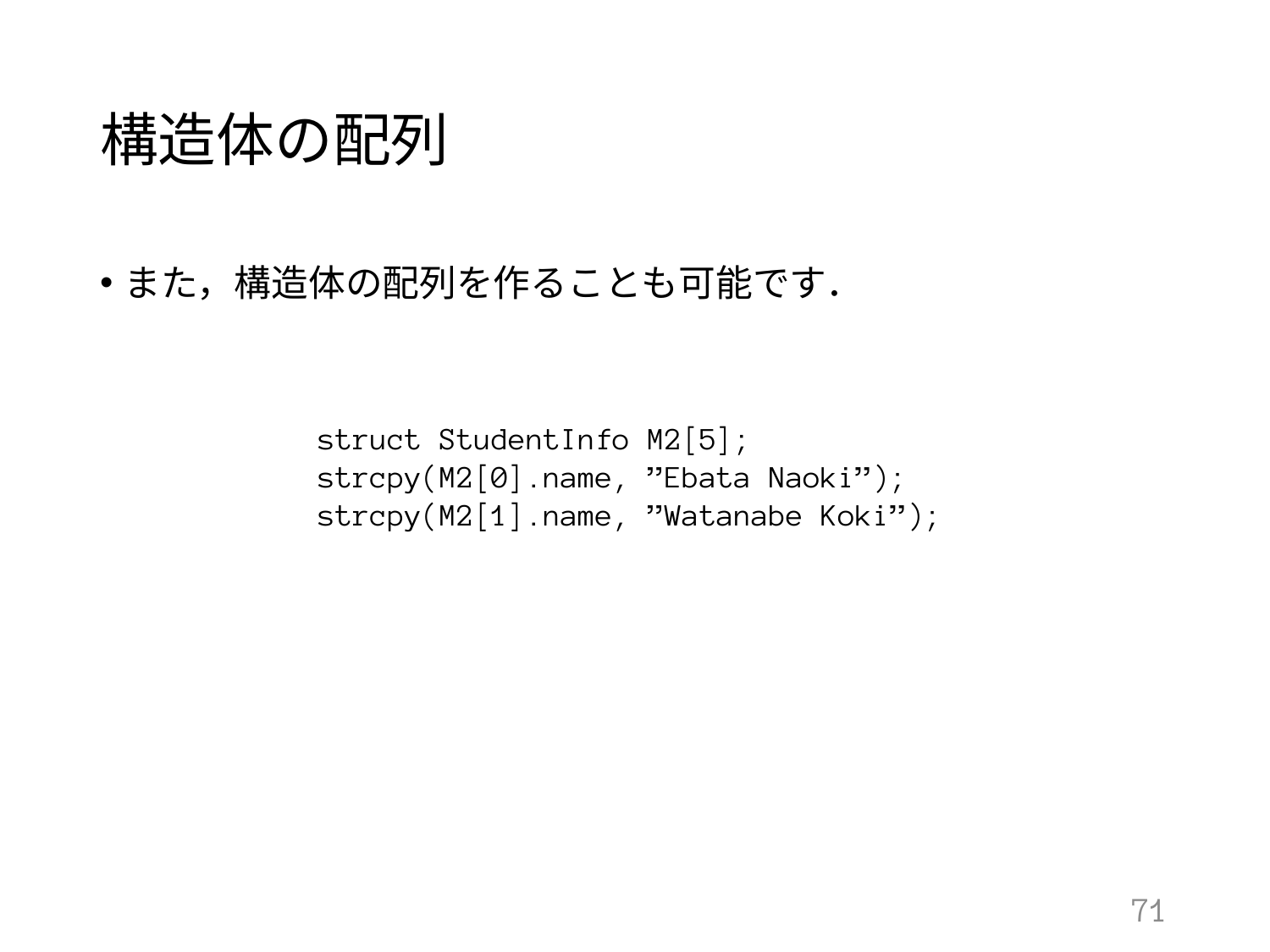

# 構造体の配列
また，構造体の配列を作ることも可能です．
struct StudentInfo M2[5];
strcpy(M2[0].name, ”Ebata Naoki”);
strcpy(M2[1].name, ”Watanabe Koki”);
71